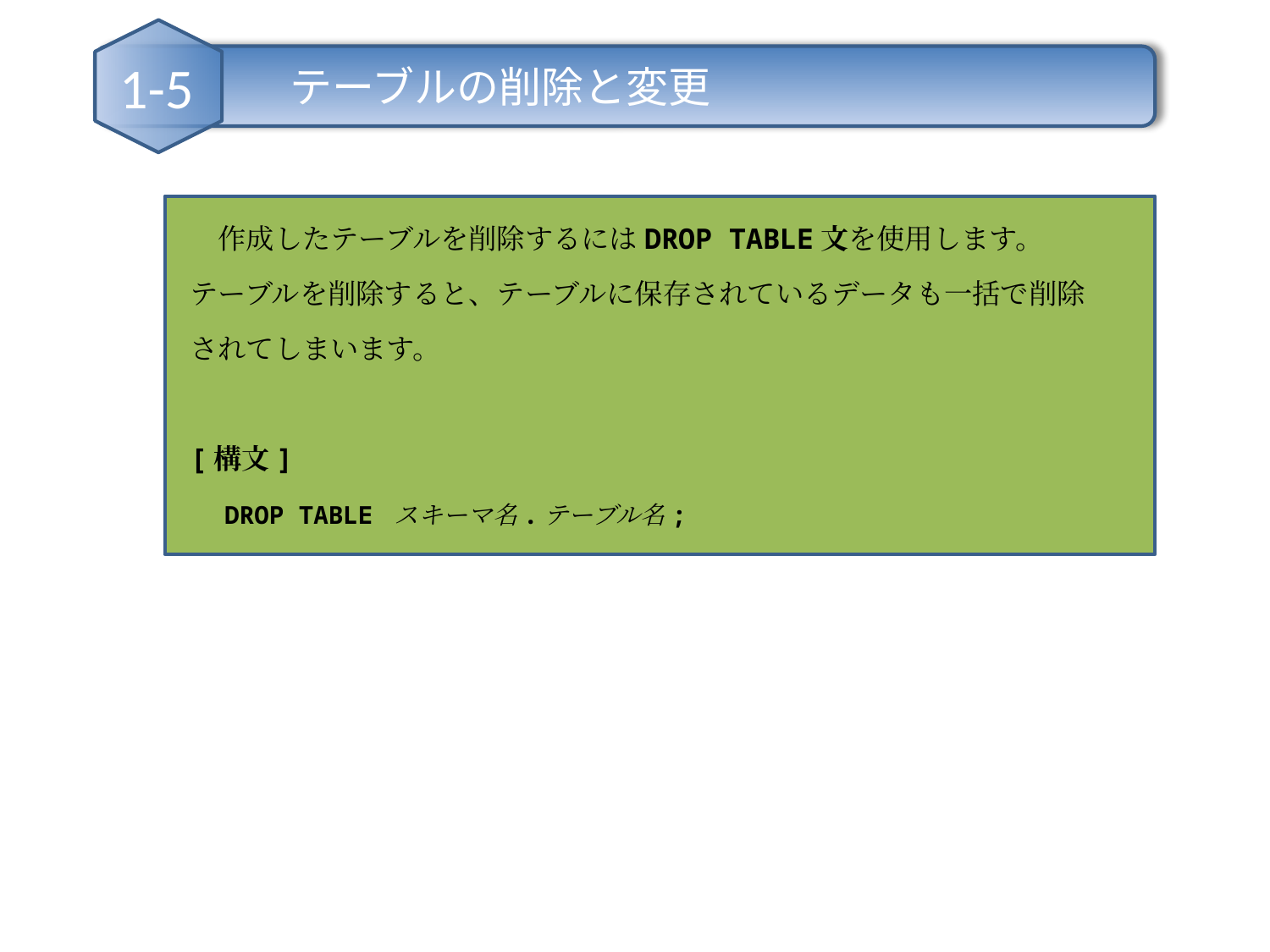

テーブルの削除と変更
1-5
　作成したテーブルを削除するにはDROP TABLE文を使用します。
テーブルを削除すると、テーブルに保存されているデータも一括で削除
されてしまいます。

[構文]
　DROP TABLE スキーマ名.テーブル名;